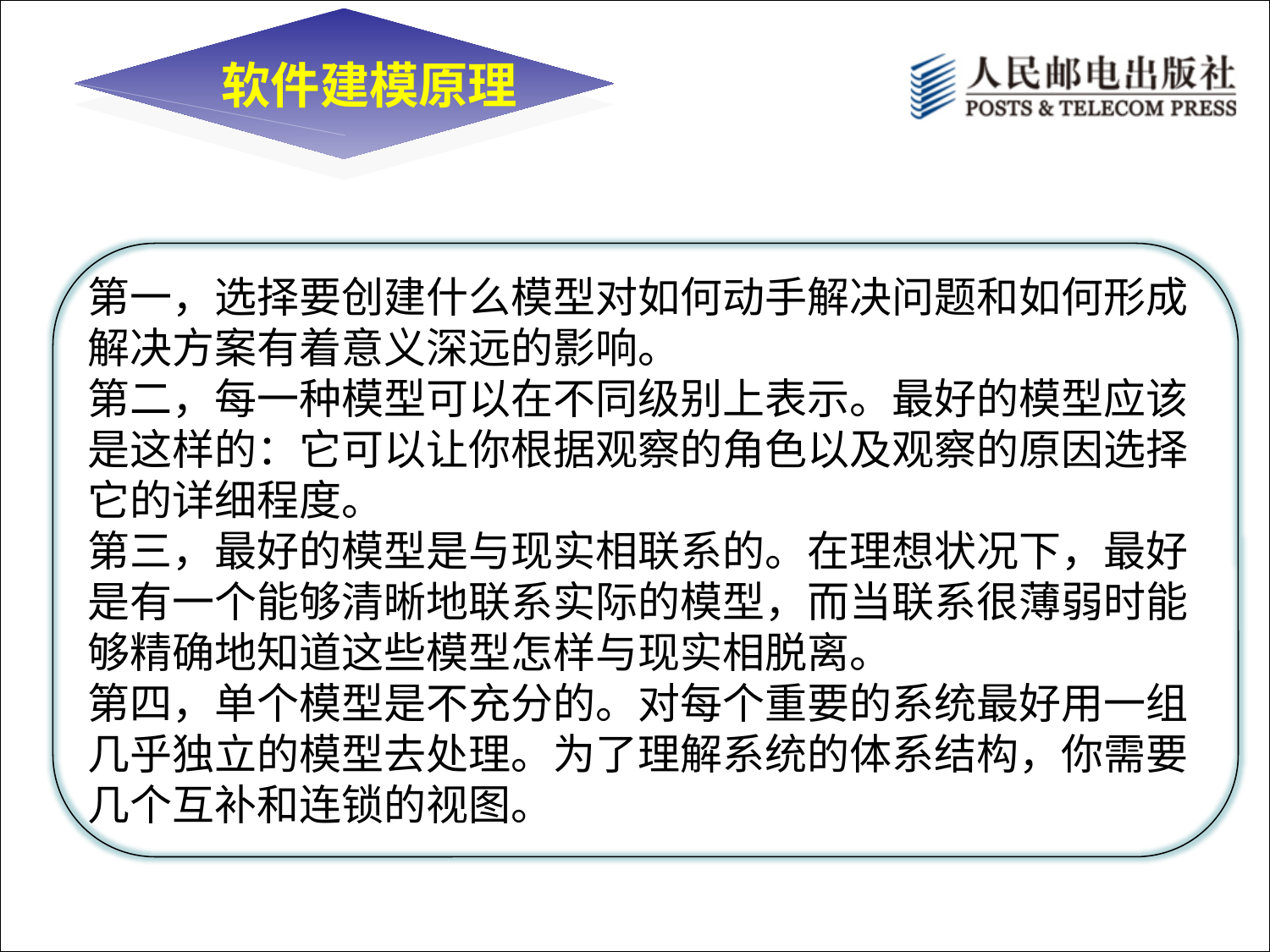

软件建模原理

第一，选择要创建什么模型对如何动手解决问题和如何形成解决方案有着意义深远的影响。
第二，每一种模型可以在不同级别上表示。最好的模型应该是这样的：它可以让你根据观察的角色以及观察的原因选择它的详细程度。
第三，最好的模型是与现实相联系的。在理想状况下，最好是有一个能够清晰地联系实际的模型，而当联系很薄弱时能够精确地知道这些模型怎样与现实相脱离。
第四，单个模型是不充分的。对每个重要的系统最好用一组几乎独立的模型去处理。为了理解系统的体系结构，你需要几个互补和连锁的视图。